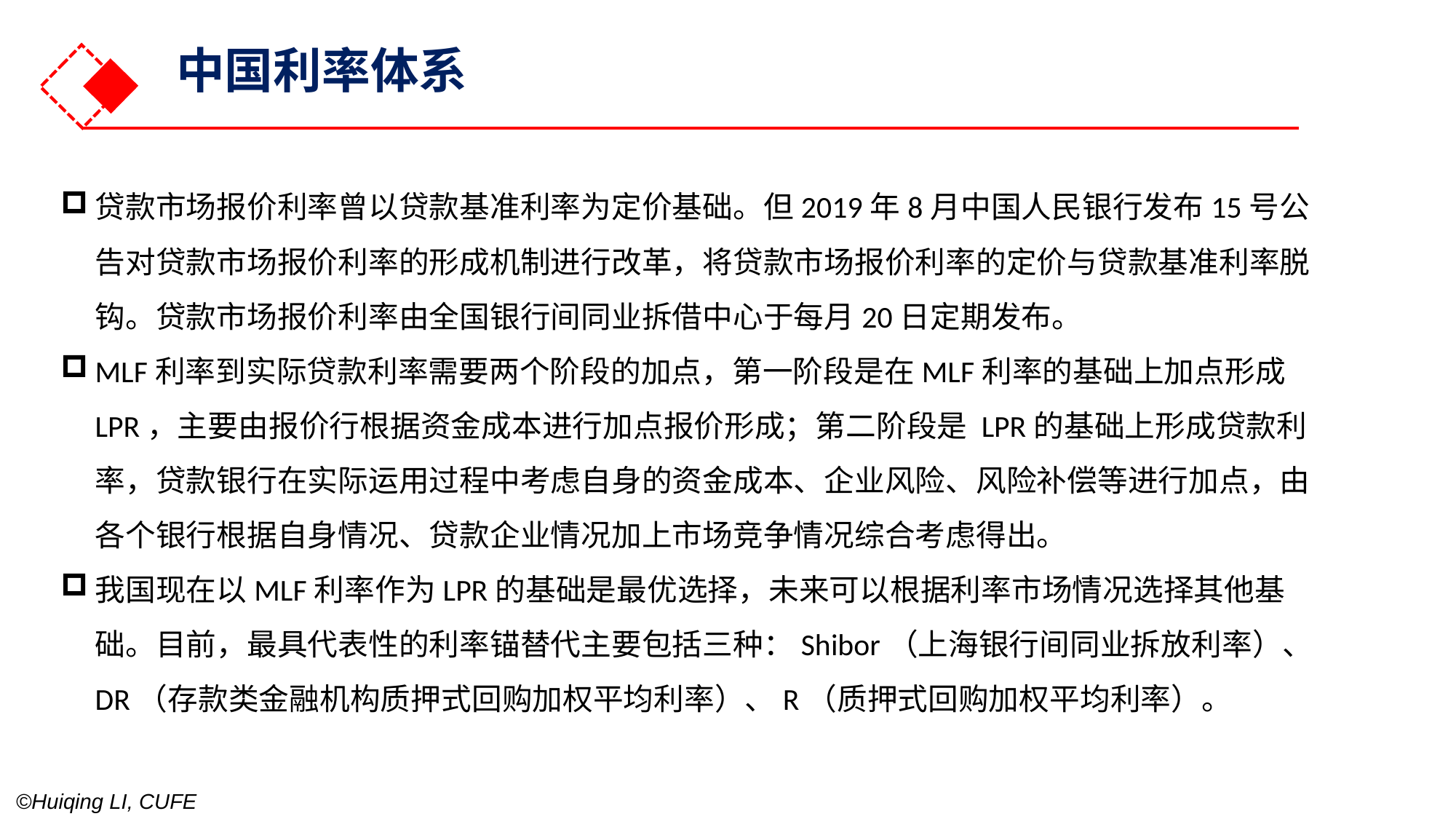

中国利率体系

贷款市场报价利率曾以贷款基准利率为定价基础。但2019年8月中国人民银行发布15号公告对贷款市场报价利率的形成机制进行改革，将贷款市场报价利率的定价与贷款基准利率脱钩。贷款市场报价利率由全国银行间同业拆借中心于每月20日定期发布。
MLF利率到实际贷款利率需要两个阶段的加点，第一阶段是在MLF利率的基础上加点形成LPR，主要由报价行根据资金成本进行加点报价形成；第二阶段是 LPR的基础上形成贷款利率，贷款银行在实际运用过程中考虑自身的资金成本、企业风险、风险补偿等进行加点，由各个银行根据自身情况、贷款企业情况加上市场竞争情况综合考虑得出。
我国现在以MLF利率作为LPR的基础是最优选择，未来可以根据利率市场情况选择其他基础。目前，最具代表性的利率锚替代主要包括三种：Shibor（上海银行间同业拆放利率）、DR（存款类金融机构质押式回购加权平均利率）、R（质押式回购加权平均利率）。